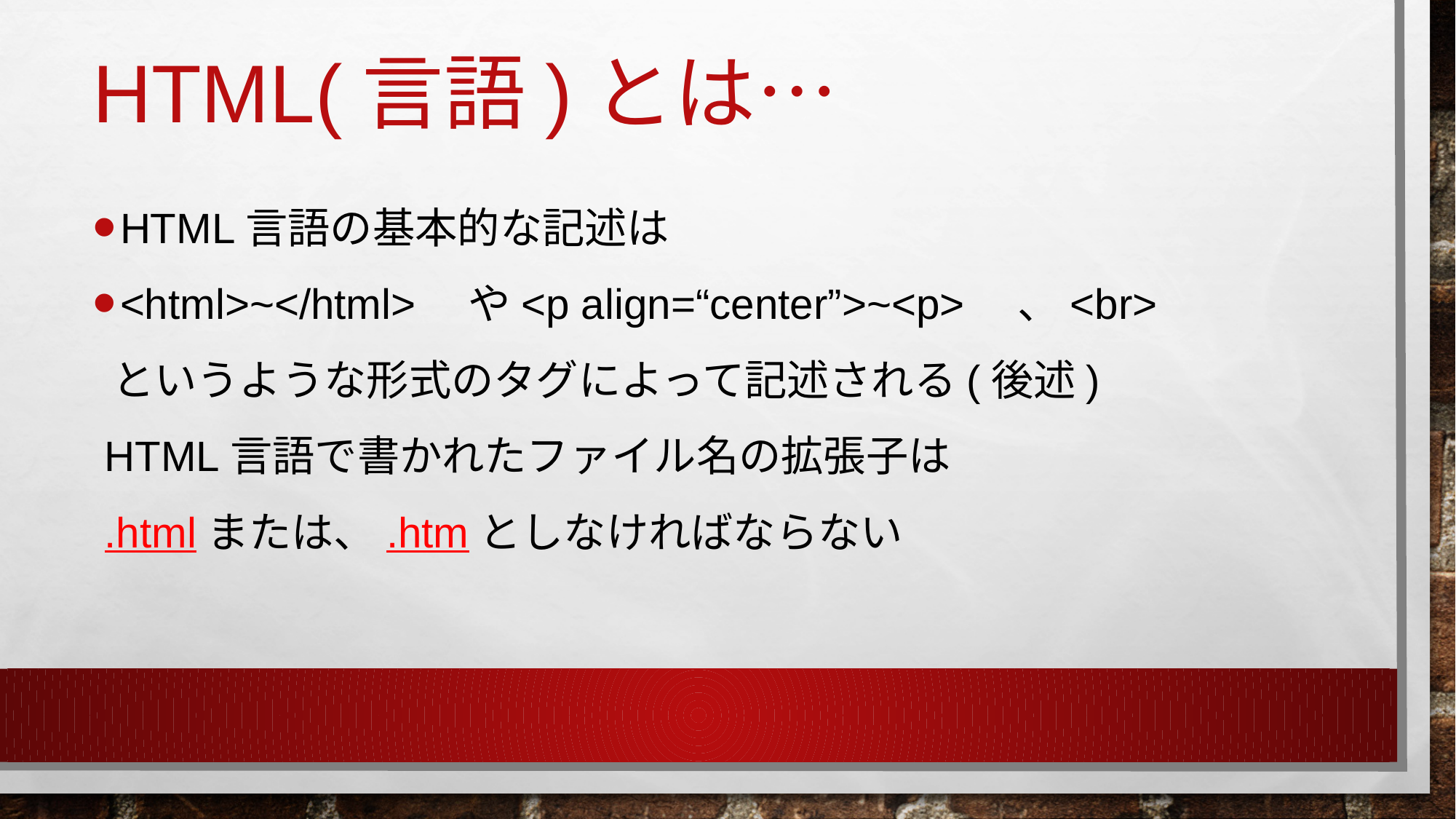

# HTML(言語)とは…
HTML言語の基本的な記述は
<html>~</html>　や<p align=“center”>~<p>　、<br>
 というような形式のタグによって記述される(後述)
 HTML言語で書かれたファイル名の拡張子は
 .htmlまたは、.htmとしなければならない